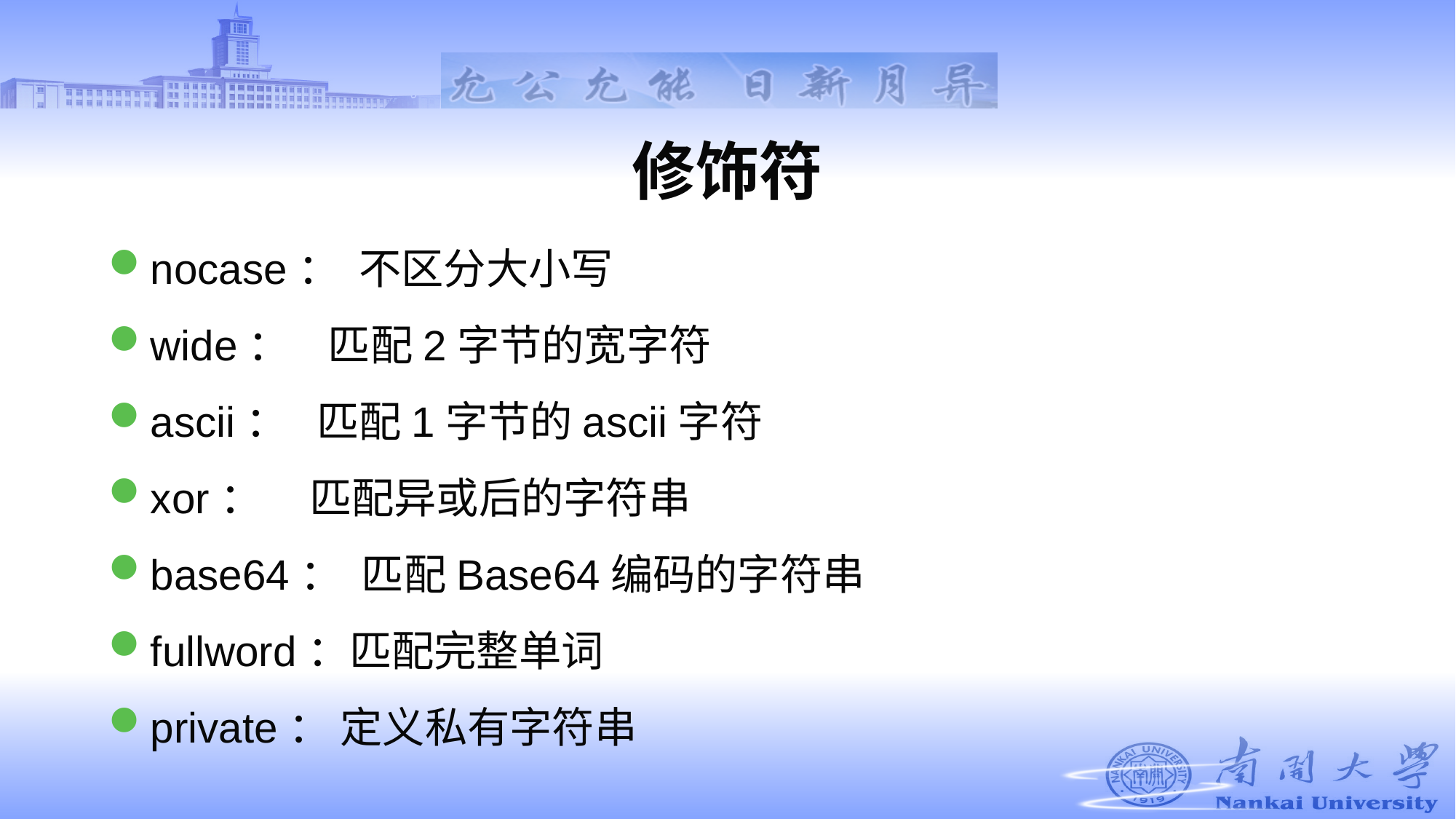

# 修饰符
nocase：  不区分大小写
wide：    匹配2字节的宽字符
ascii：   匹配1字节的ascii字符
xor：     匹配异或后的字符串
base64：  匹配Base64编码的字符串
fullword：匹配完整单词
private： 定义私有字符串